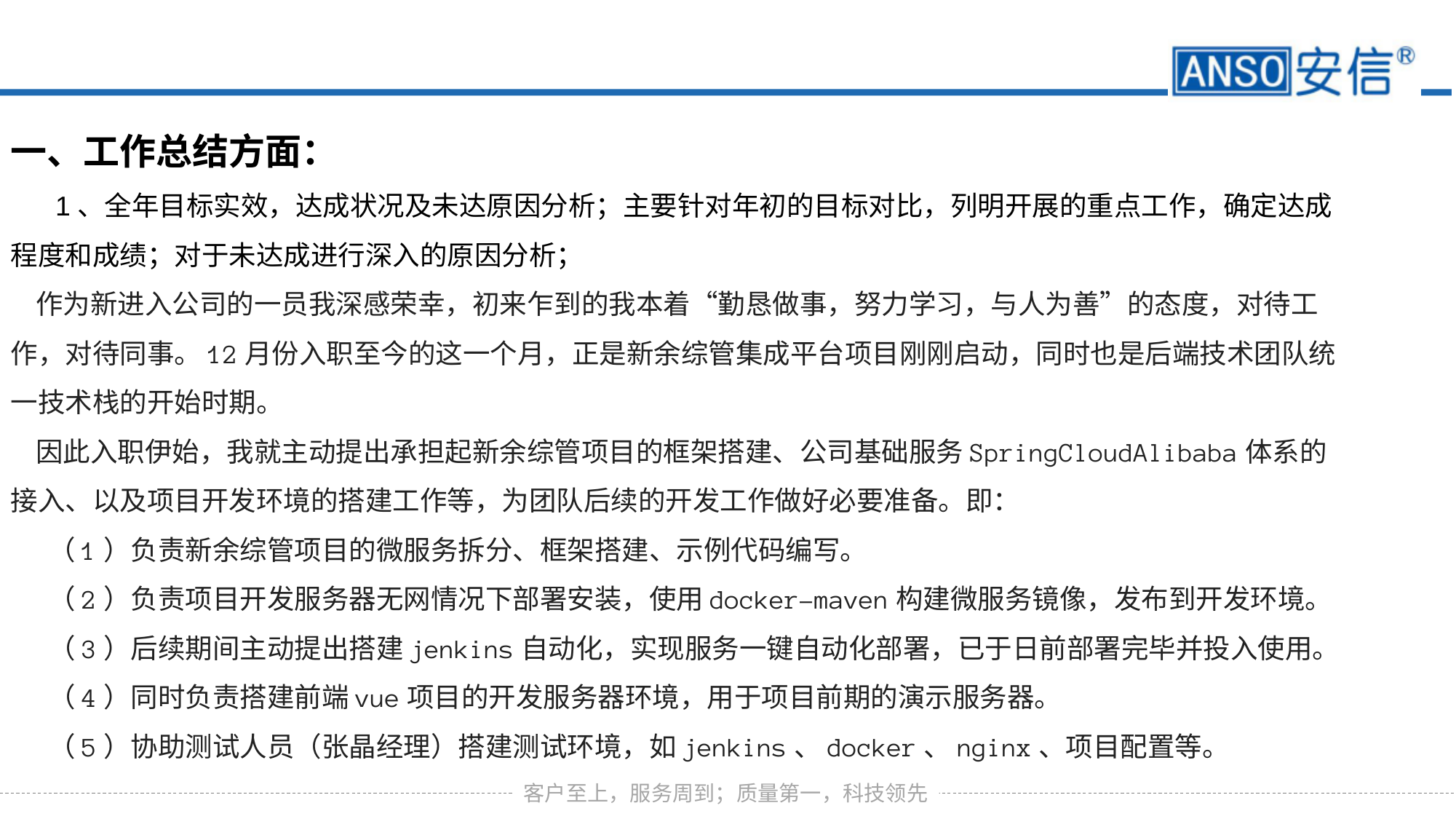

一、工作总结方面：
   1、全年目标实效，达成状况及未达原因分析；主要针对年初的目标对比，列明开展的重点工作，确定达成程度和成绩；对于未达成进行深入的原因分析；
   作为新进入公司的一员我深感荣幸，初来乍到的我本着“勤恳做事，努力学习，与人为善”的态度，对待工作，对待同事。12月份入职至今的这一个月，正是新余综管集成平台项目刚刚启动，同时也是后端技术团队统一技术栈的开始时期。
   因此入职伊始，我就主动提出承担起新余综管项目的框架搭建、公司基础服务SpringCloudAlibaba体系的接入、以及项目开发环境的搭建工作等，为团队后续的开发工作做好必要准备。即：
     （1）负责新余综管项目的微服务拆分、框架搭建、示例代码编写。
     （2）负责项目开发服务器无网情况下部署安装，使用docker-maven构建微服务镜像，发布到开发环境。
     （3）后续期间主动提出搭建jenkins自动化，实现服务一键自动化部署，已于日前部署完毕并投入使用。
     （4）同时负责搭建前端vue项目的开发服务器环境，用于项目前期的演示服务器。
     （5）协助测试人员（张晶经理）搭建测试环境，如jenkins、docker、nginx、项目配置等。
2